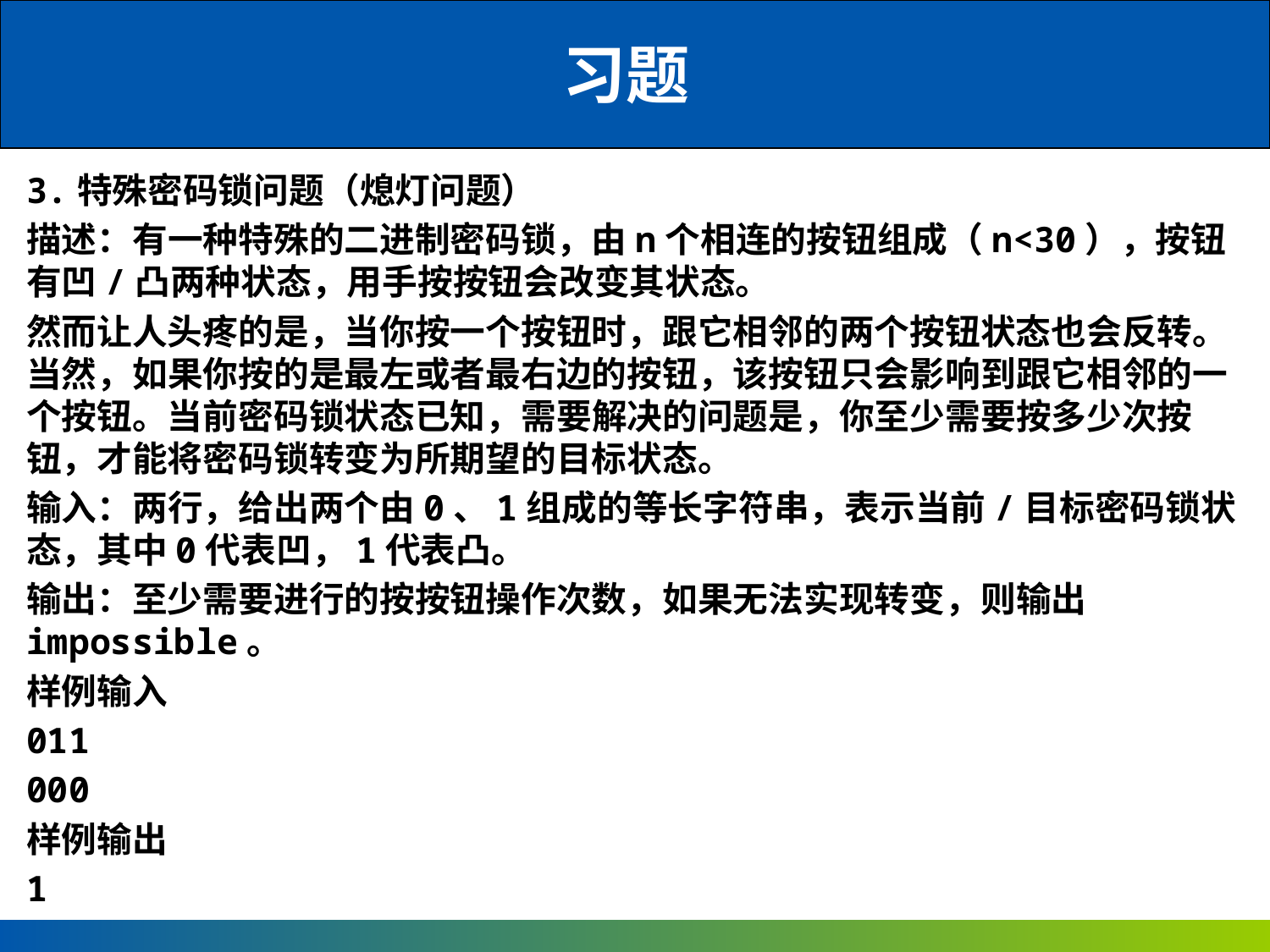

# 习题
3.特殊密码锁问题（熄灯问题）
描述：有一种特殊的二进制密码锁，由n个相连的按钮组成（n<30），按钮有凹/凸两种状态，用手按按钮会改变其状态。
然而让人头疼的是，当你按一个按钮时，跟它相邻的两个按钮状态也会反转。当然，如果你按的是最左或者最右边的按钮，该按钮只会影响到跟它相邻的一个按钮。当前密码锁状态已知，需要解决的问题是，你至少需要按多少次按钮，才能将密码锁转变为所期望的目标状态。
输入：两行，给出两个由0、1组成的等长字符串，表示当前/目标密码锁状态，其中0代表凹，1代表凸。
输出：至少需要进行的按按钮操作次数，如果无法实现转变，则输出impossible。
样例输入
011
000
样例输出
1